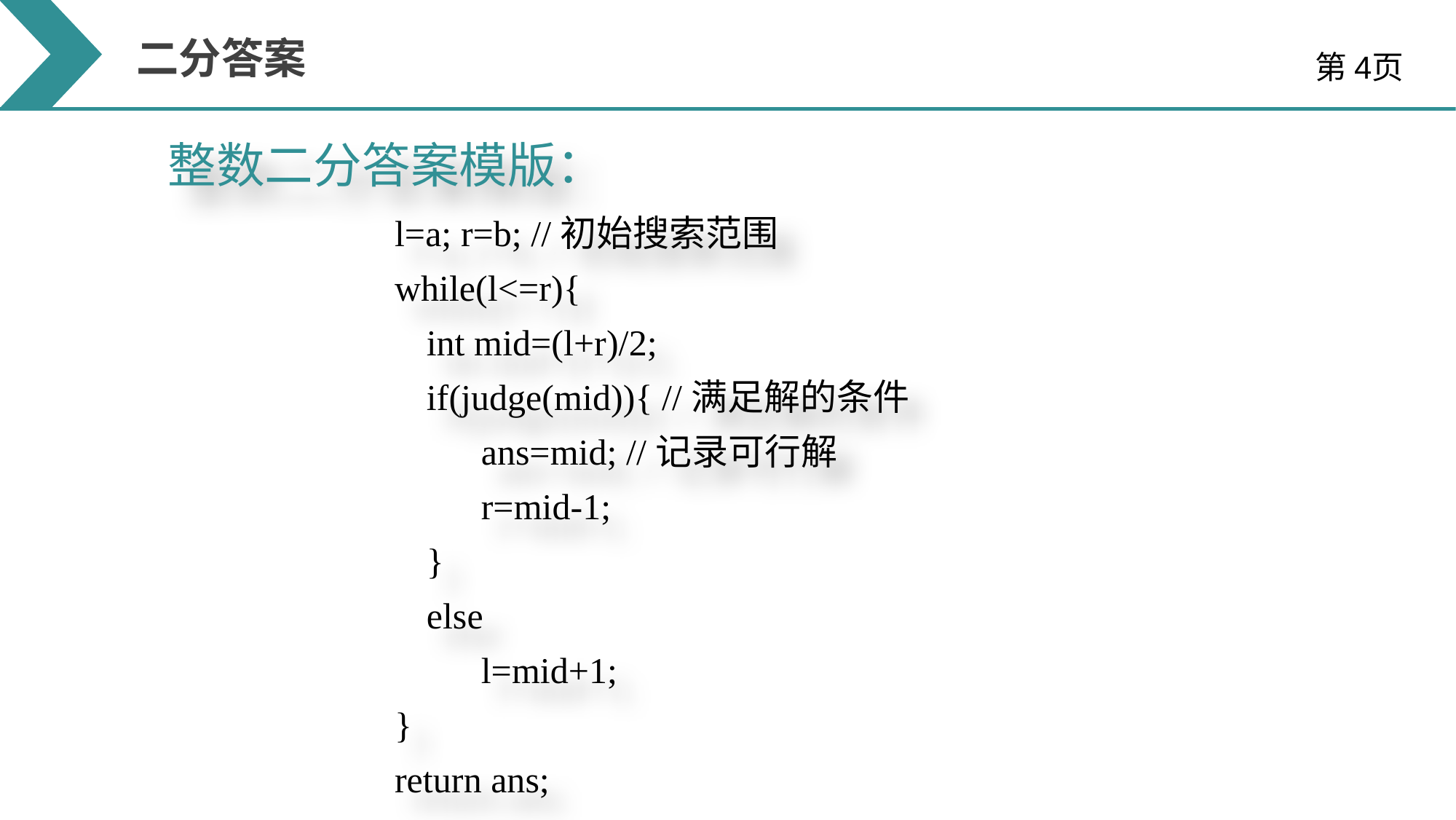

二分答案
第4页
整数二分答案模版：
l=a; r=b; //初始搜索范围
while(l<=r){
	int mid=(l+r)/2;
	if(judge(mid)){ //满足解的条件
	      ans=mid; //记录可行解
	      r=mid-1;
	}
	else
	      l=mid+1;
}
return ans;